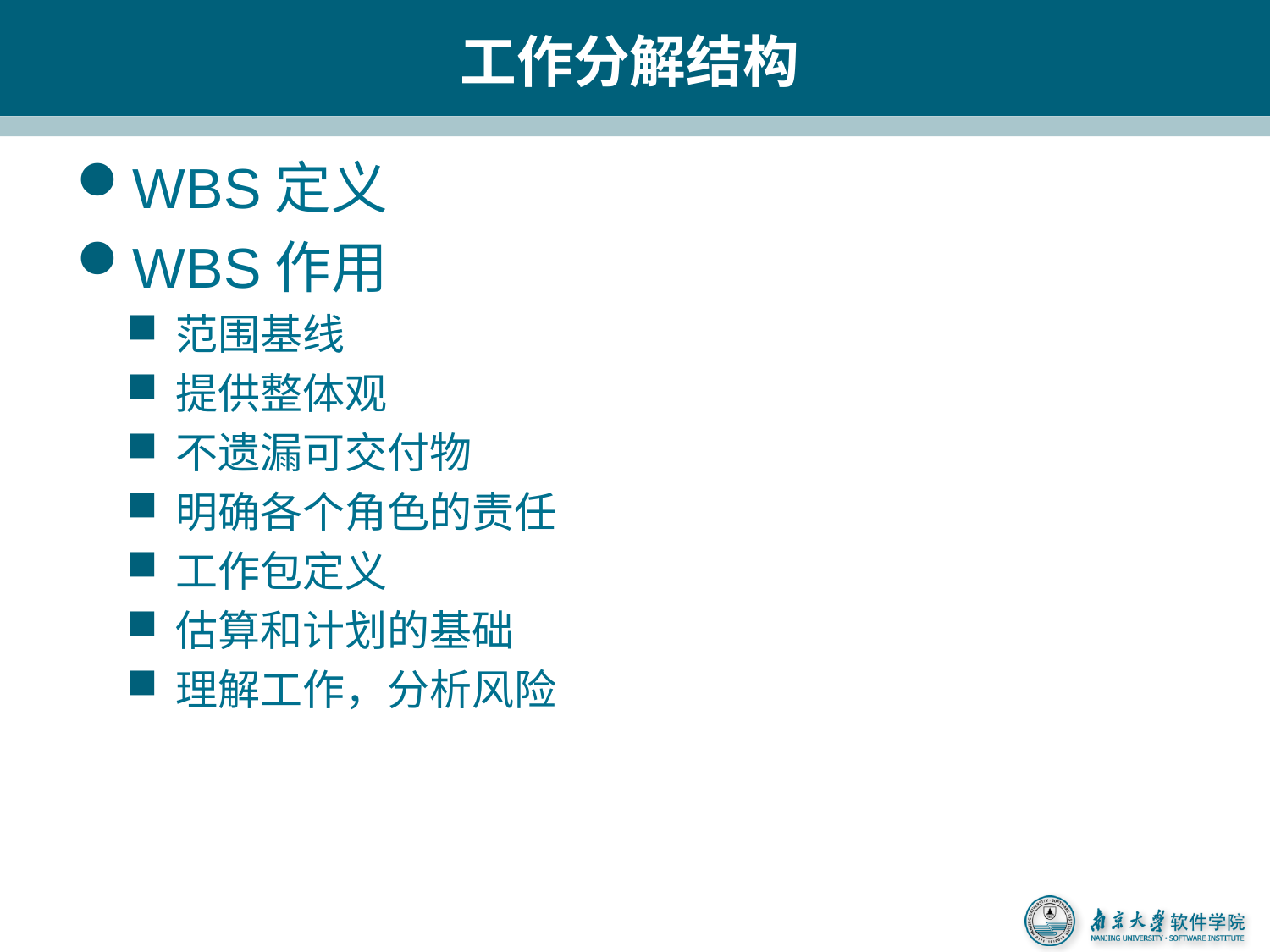

# 工作分解结构
WBS定义
WBS作用
范围基线
提供整体观
不遗漏可交付物
明确各个角色的责任
工作包定义
估算和计划的基础
理解工作，分析风险